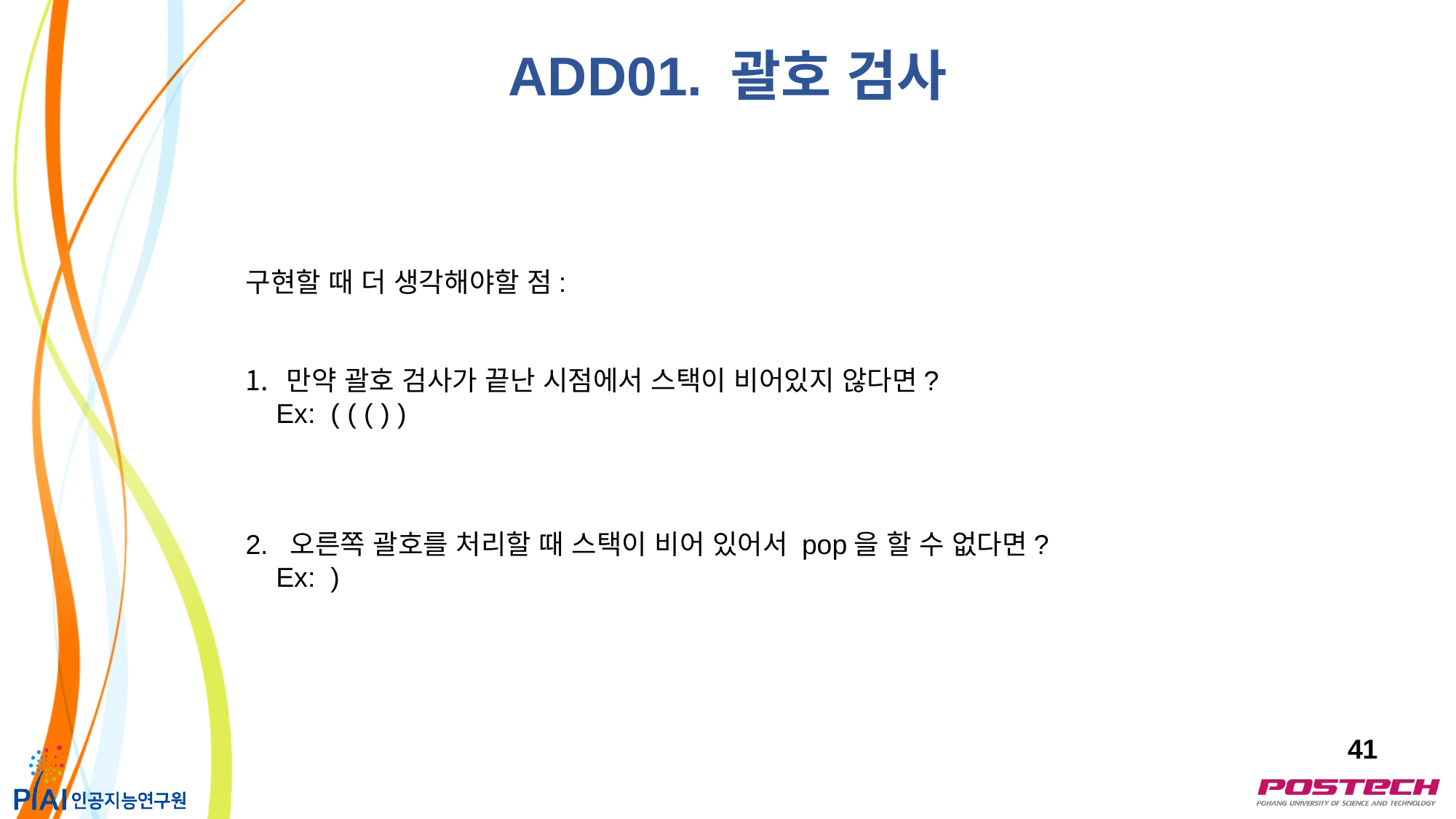

ADD01. 괄호 검사
구현할 때 더 생각해야할 점:

만약 괄호 검사가 끝난 시점에서 스택이 비어있지 않다면?
    Ex:  ( ( ( ) )

2.  오른쪽 괄호를 처리할 때 스택이 비어 있어서 pop을 할 수 없다면?
    Ex:  )